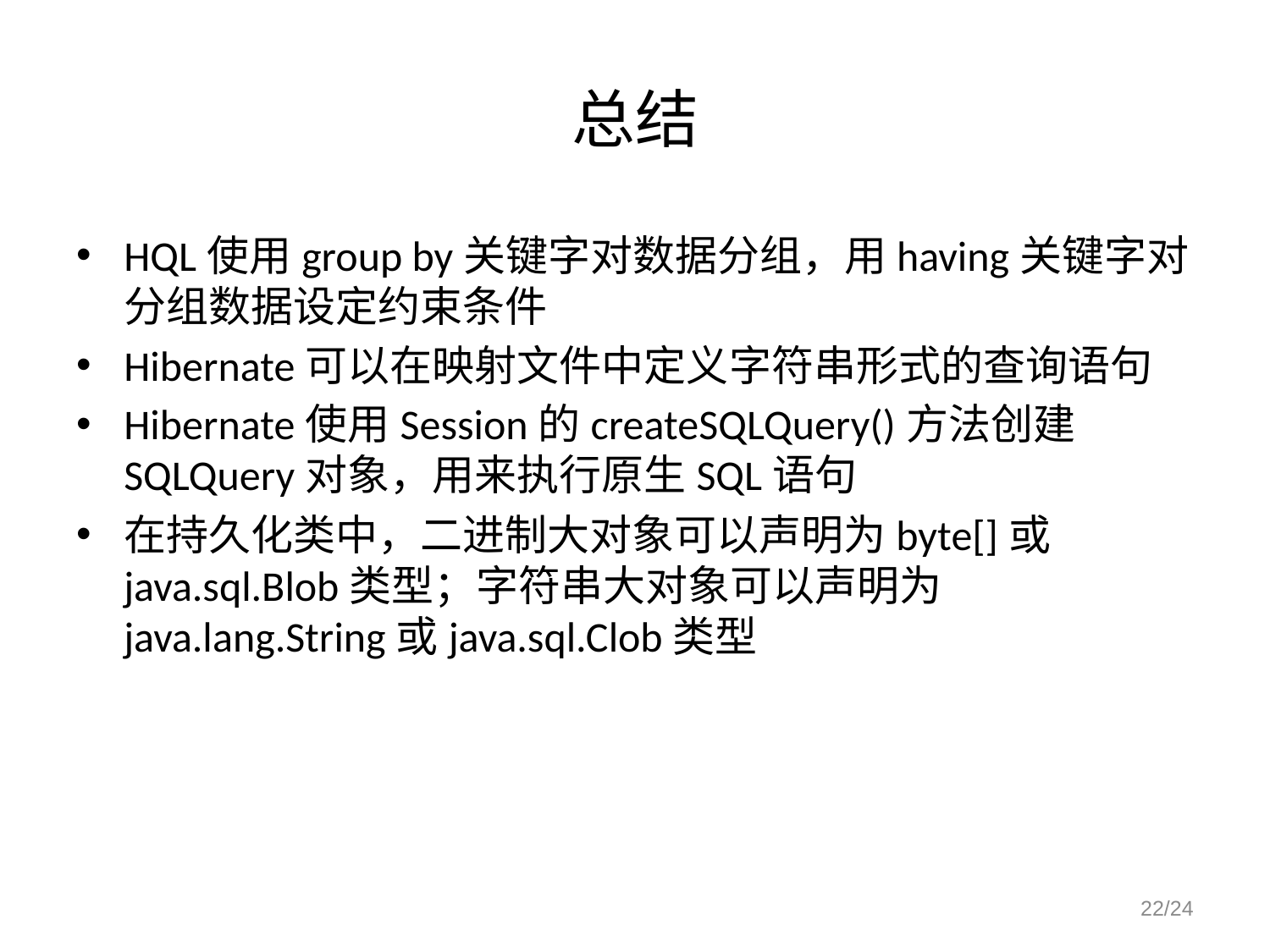

# 总结
HQL使用group by关键字对数据分组，用having关键字对分组数据设定约束条件
Hibernate可以在映射文件中定义字符串形式的查询语句
Hibernate使用Session的createSQLQuery()方法创建SQLQuery对象，用来执行原生SQL语句
在持久化类中，二进制大对象可以声明为byte[]或java.sql.Blob类型；字符串大对象可以声明为java.lang.String或java.sql.Clob类型

22/24